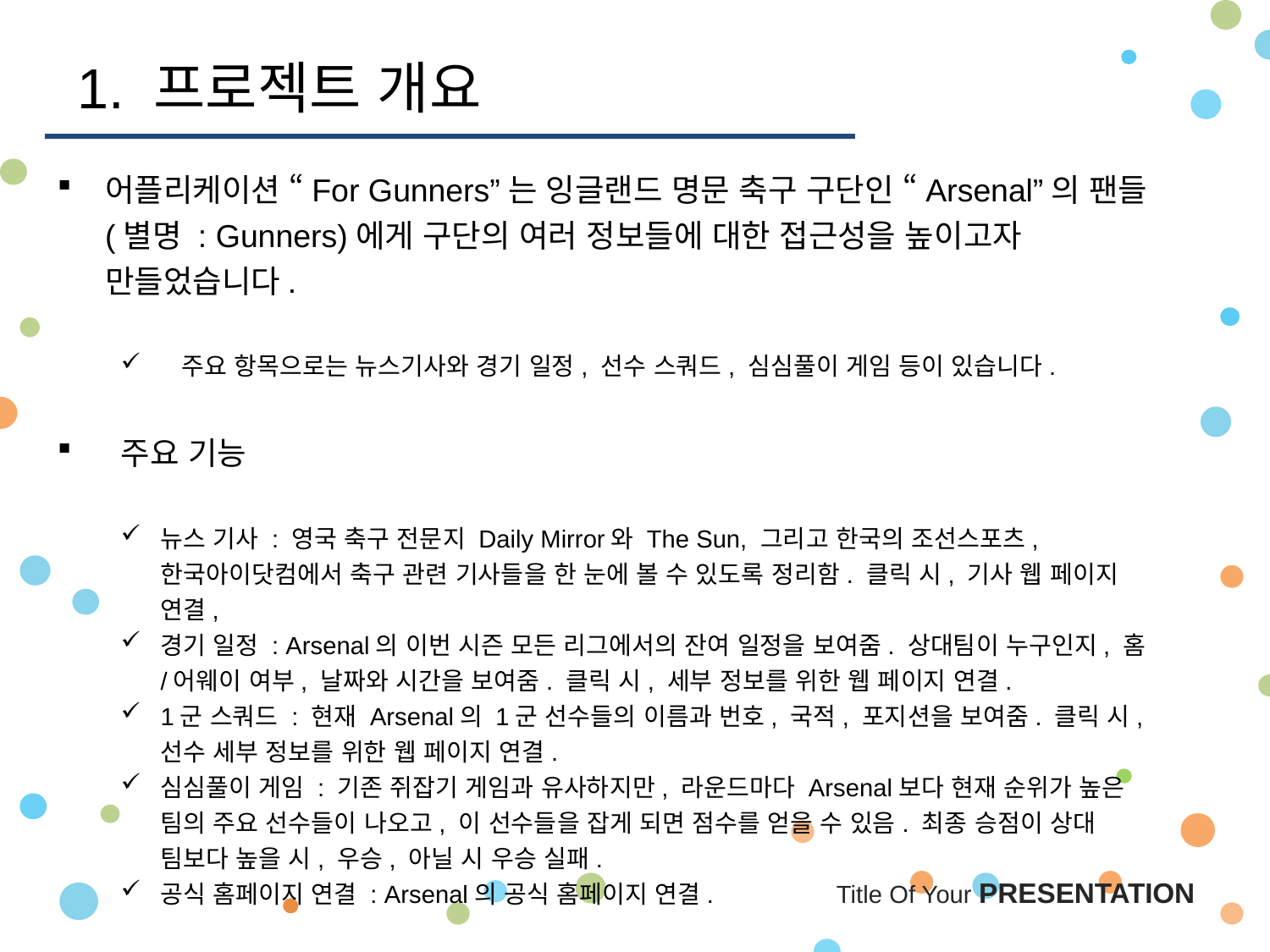

1. 프로젝트 개요

어플리케이션 “For Gunners”는 잉글랜드 명문 축구 구단인 “Arsenal”의 팬들(별명 : Gunners)에게 구단의 여러 정보들에 대한 접근성을 높이고자 만들었습니다.

 주요 항목으로는 뉴스기사와 경기 일정, 선수 스쿼드, 심심풀이 게임 등이 있습니다.

주요 기능

뉴스 기사 : 영국 축구 전문지 Daily Mirror와 The Sun, 그리고 한국의 조선스포츠, 한국아이닷컴에서 축구 관련 기사들을 한 눈에 볼 수 있도록 정리함. 클릭 시, 기사 웹 페이지 연결,
경기 일정 : Arsenal의 이번 시즌 모든 리그에서의 잔여 일정을 보여줌. 상대팀이 누구인지, 홈/어웨이 여부, 날짜와 시간을 보여줌. 클릭 시, 세부 정보를 위한 웹 페이지 연결.
1군 스쿼드 : 현재 Arsenal의 1군 선수들의 이름과 번호, 국적, 포지션을 보여줌. 클릭 시, 선수 세부 정보를 위한 웹 페이지 연결.
심심풀이 게임 : 기존 쥐잡기 게임과 유사하지만, 라운드마다 Arsenal보다 현재 순위가 높은 팀의 주요 선수들이 나오고, 이 선수들을 잡게 되면 점수를 얻을 수 있음. 최종 승점이 상대 팀보다 높을 시, 우승, 아닐 시 우승 실패.
공식 홈페이지 연결 : Arsenal의 공식 홈페이지 연결.
 Title Of Your PRESENTATION